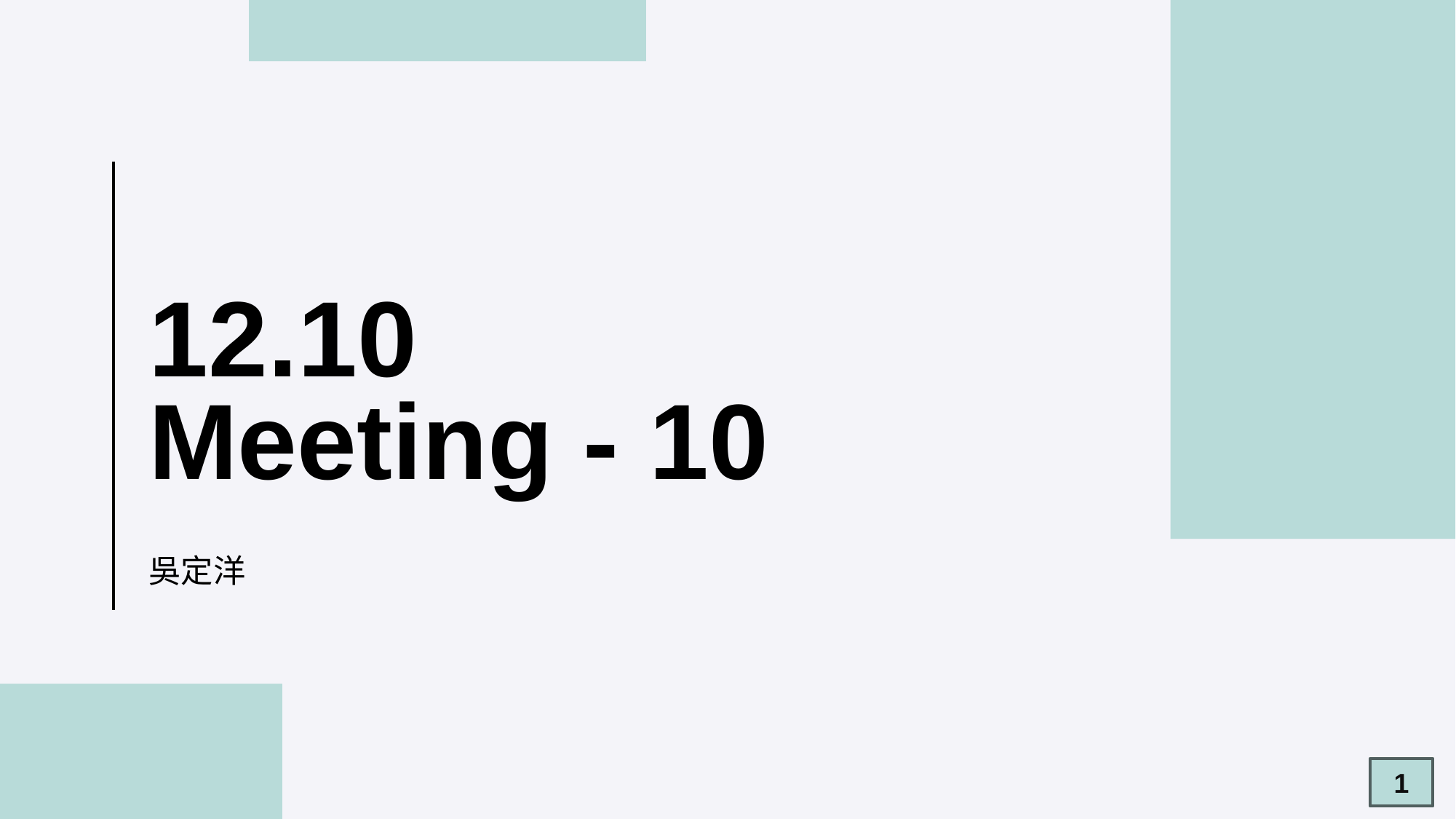

# 12.10 Meeting - 10
吳定洋

1